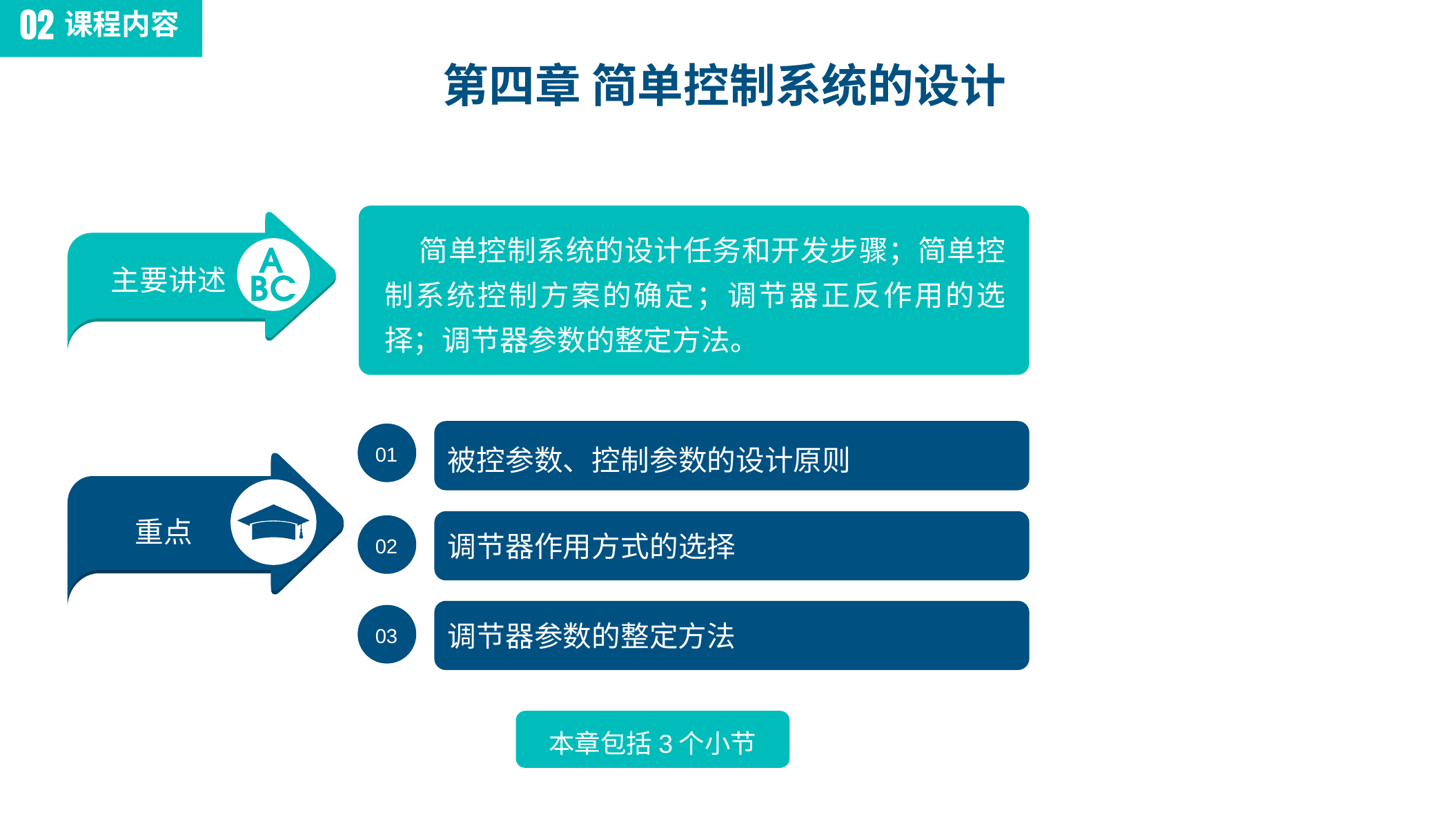

02
课程内容
第四章 简单控制系统的设计

    简单控制系统的设计任务和开发步骤；简单控制系统控制方案的确定；调节器正反作用的选择；调节器参数的整定方法。

主要讲述
被控参数、控制参数的设计原则

01

重点
调节器作用方式的选择

02
调节器参数的整定方法

03
本章包括3个小节